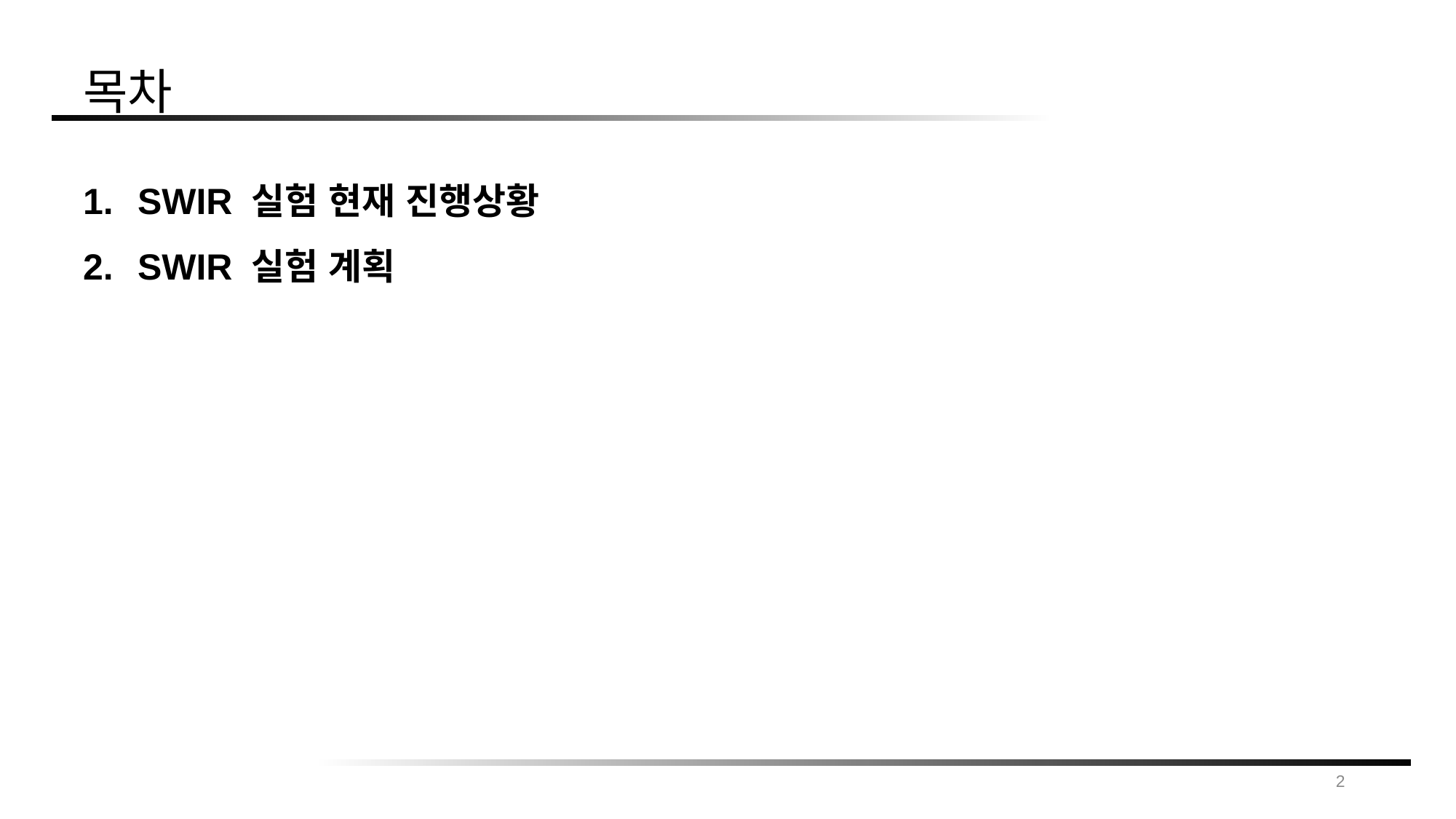

목차
SWIR 실험 현재 진행상황
SWIR 실험 계획
2